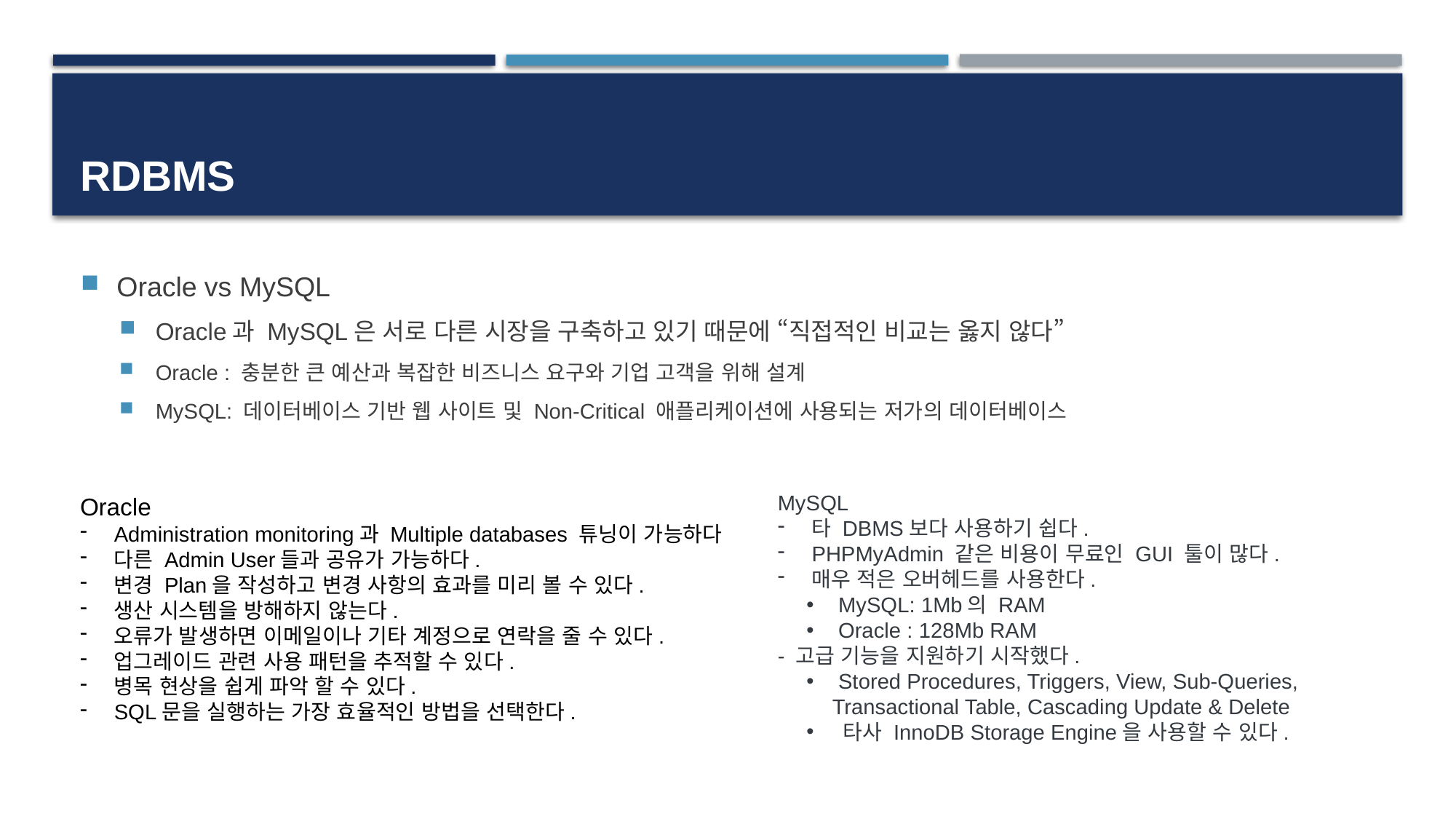

# rdbms
Oracle vs MySQL
Oracle과 MySQL은 서로 다른 시장을 구축하고 있기 때문에 “직접적인 비교는 옳지 않다”
Oracle : 충분한 큰 예산과 복잡한 비즈니스 요구와 기업 고객을 위해 설계
MySQL: 데이터베이스 기반 웹 사이트 및 Non-Critical 애플리케이션에 사용되는 저가의 데이터베이스
Oracle
Administration monitoring과 Multiple databases 튜닝이 가능하다
다른 Admin User들과 공유가 가능하다.
변경 Plan을 작성하고 변경 사항의 효과를 미리 볼 수 있다.
생산 시스템을 방해하지 않는다.
오류가 발생하면 이메일이나 기타 계정으로 연락을 줄 수 있다.
업그레이드 관련 사용 패턴을 추적할 수 있다.
병목 현상을 쉽게 파악 할 수 있다.
SQL문을 실행하는 가장 효율적인 방법을 선택한다.
MySQL
타 DBMS보다 사용하기 쉽다.
PHPMyAdmin 같은 비용이 무료인 GUI 툴이 많다.
매우 적은 오버헤드를 사용한다.
 MySQL: 1Mb의 RAM
 Oracle : 128Mb RAM
- 고급 기능을 지원하기 시작했다.
 Stored Procedures, Triggers, View, Sub-Queries, Transactional Table, Cascading Update & Delete
 타사 InnoDB Storage Engine을 사용할 수 있다.